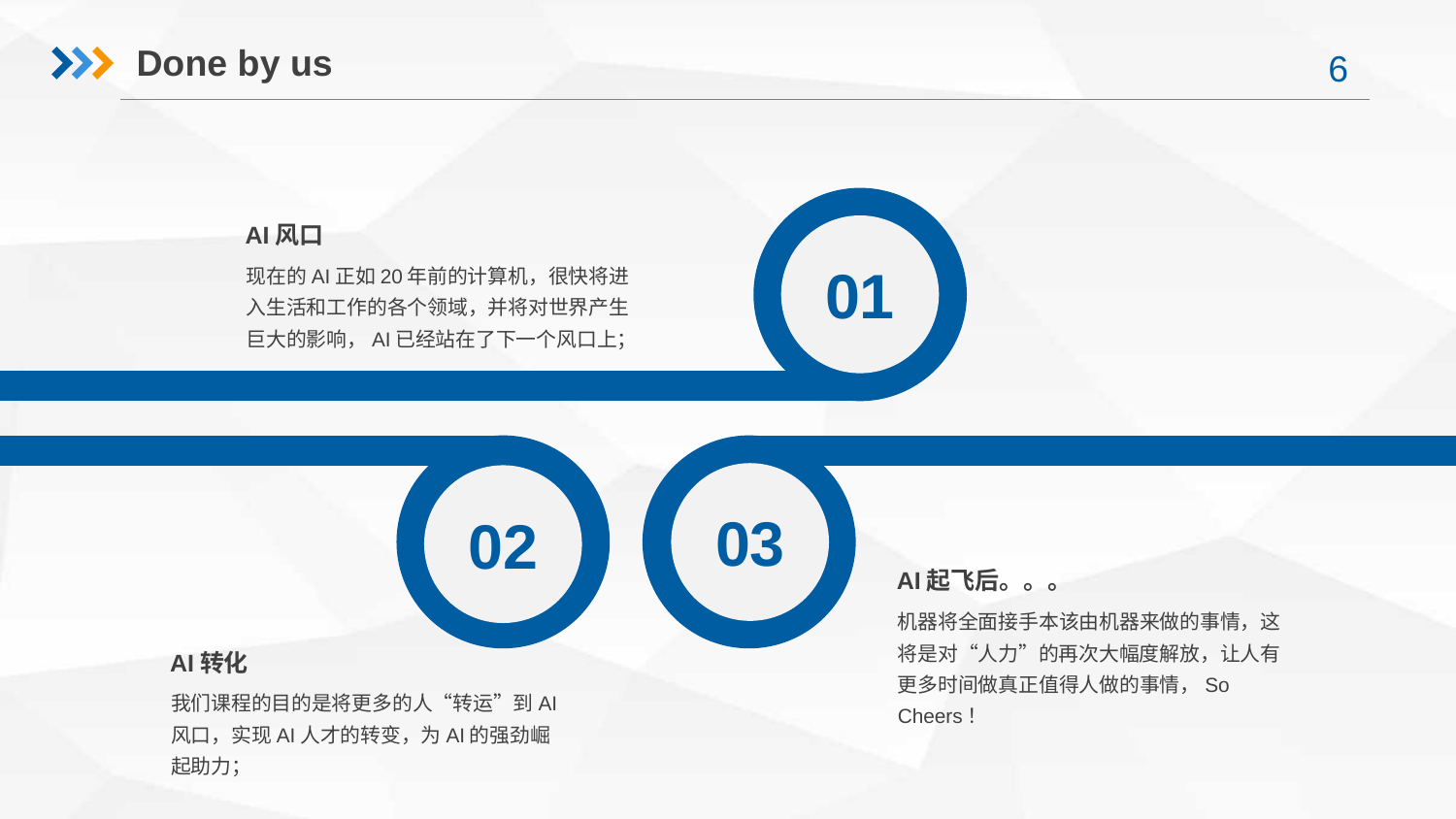

Done by us

01
AI风口
现在的AI正如20年前的计算机，很快将进入生活和工作的各个领域，并将对世界产生巨大的影响，AI已经站在了下一个风口上；

02

03
AI起飞后。。。
机器将全面接手本该由机器来做的事情，这将是对“人力”的再次大幅度解放，让人有更多时间做真正值得人做的事情，So Cheers！
AI转化
我们课程的目的是将更多的人“转运”到AI风口，实现AI人才的转变，为AI的强劲崛起助力；